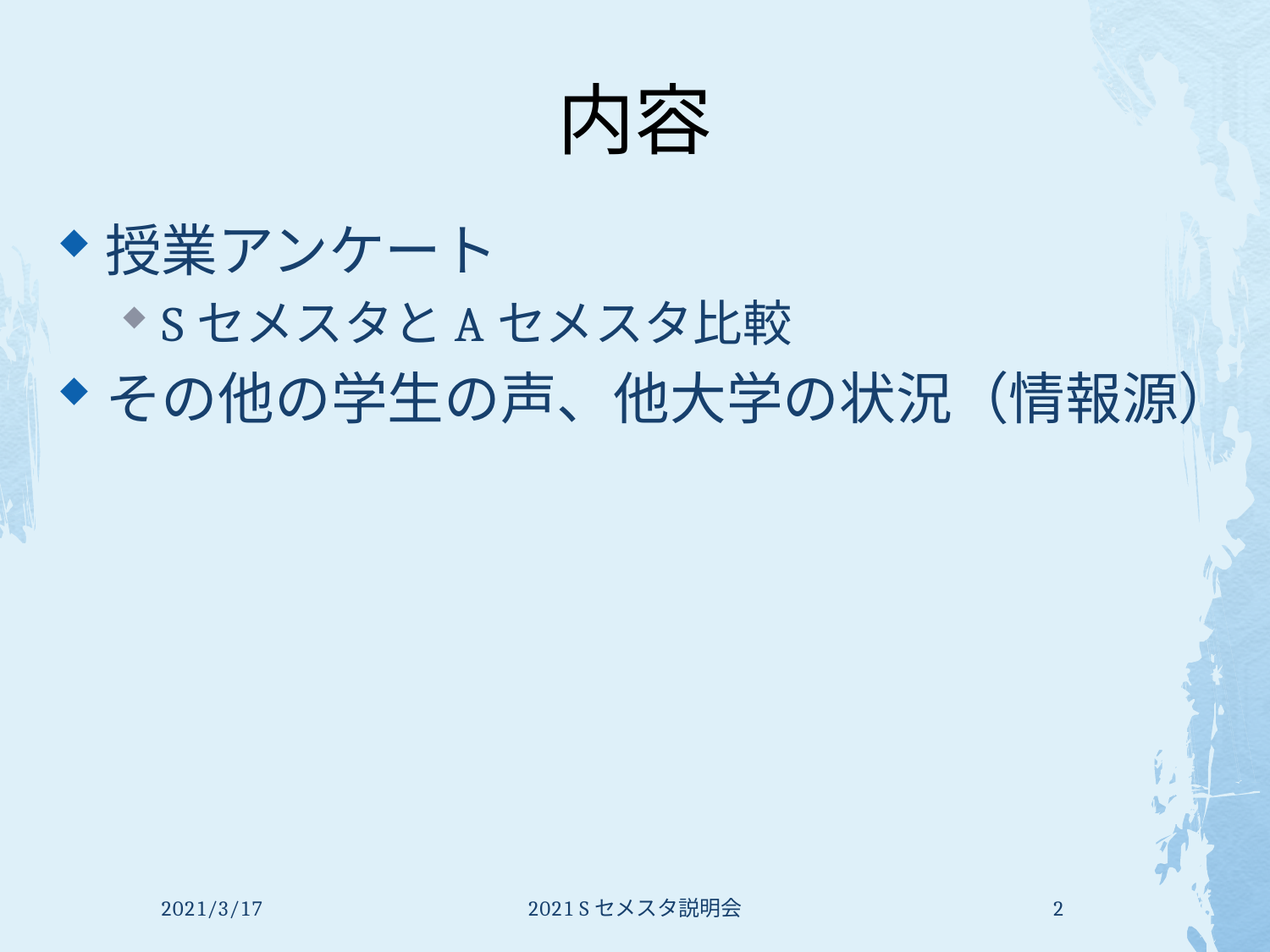

# 内容
授業アンケート
SセメスタとAセメスタ比較
その他の学生の声、他大学の状況（情報源）
2021/3/17
2021 Sセメスタ説明会
2